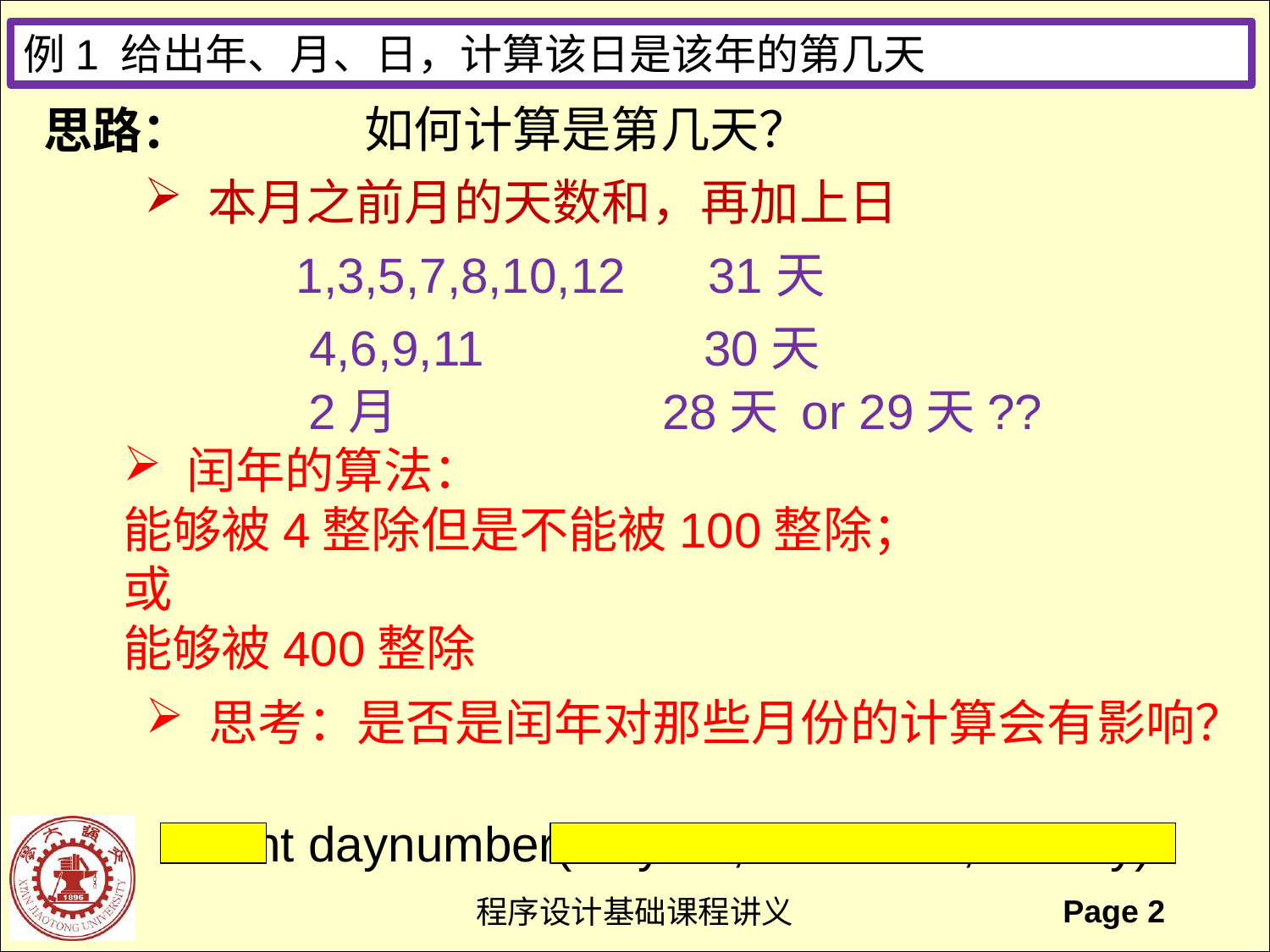

例1 给出年、月、日，计算该日是该年的第几天
如何计算是第几天？
思路：
本月之前月的天数和，再加上日
1,3,5,7,8,10,12      31天
4,6,9,11                30天
2月                       28天 or 29天??
闰年的算法：
能够被4整除但是不能被100整除；
或
能够被400整除
思考：是否是闰年对那些月份的计算会有影响？
int daynumber(int year, int month, int day)